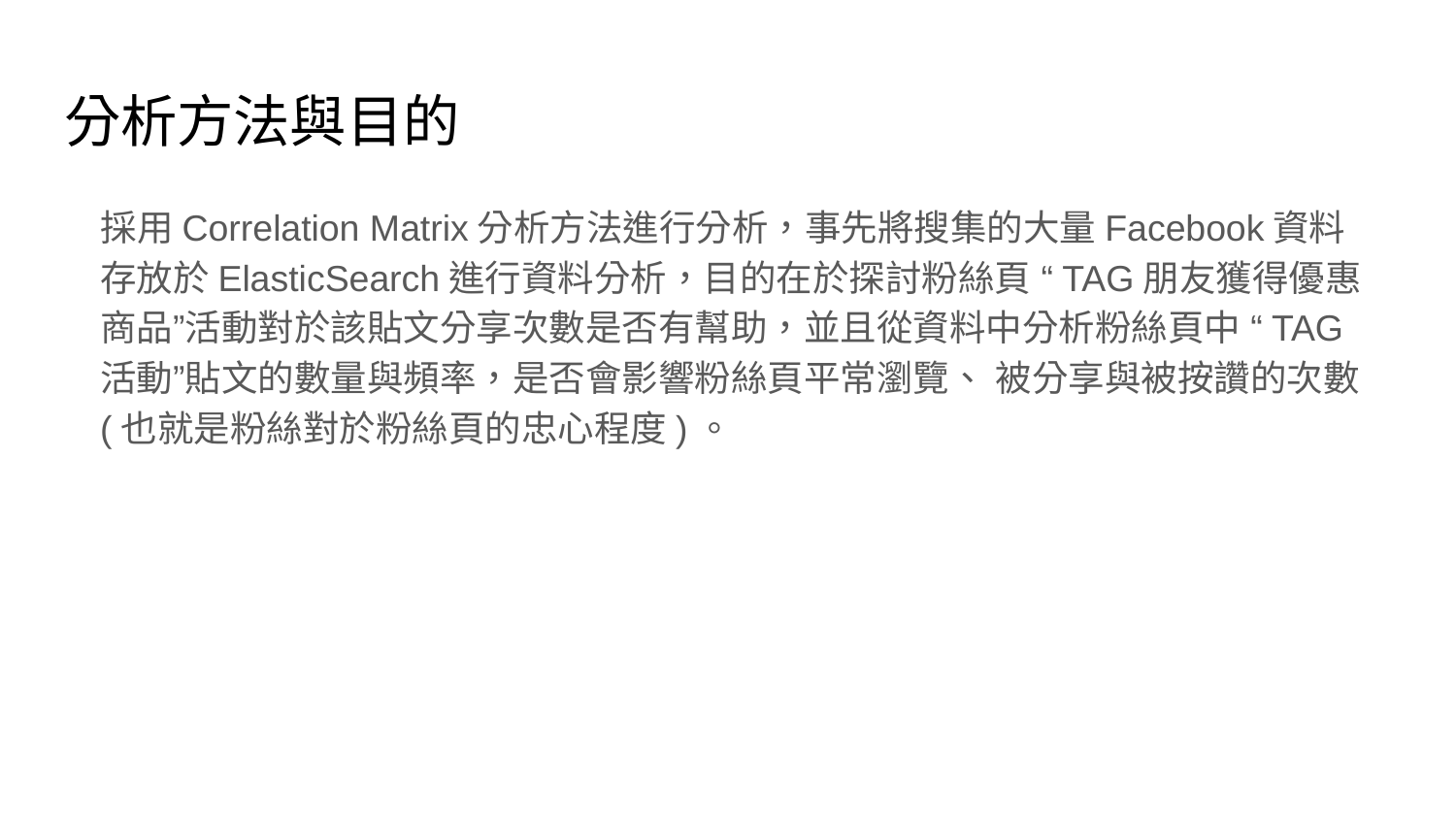

# 分析方法與目的
採用Correlation Matrix分析方法進行分析，事先將搜集的大量Facebook資料存放於ElasticSearch進行資料分析，目的在於探討粉絲頁 “TAG朋友獲得優惠商品”活動對於該貼文分享次數是否有幫助，並且從資料中分析粉絲頁中 “TAG活動”貼文的數量與頻率，是否會影響粉絲頁平常瀏覽、 被分享與被按讚的次數(也就是粉絲對於粉絲頁的忠心程度)。